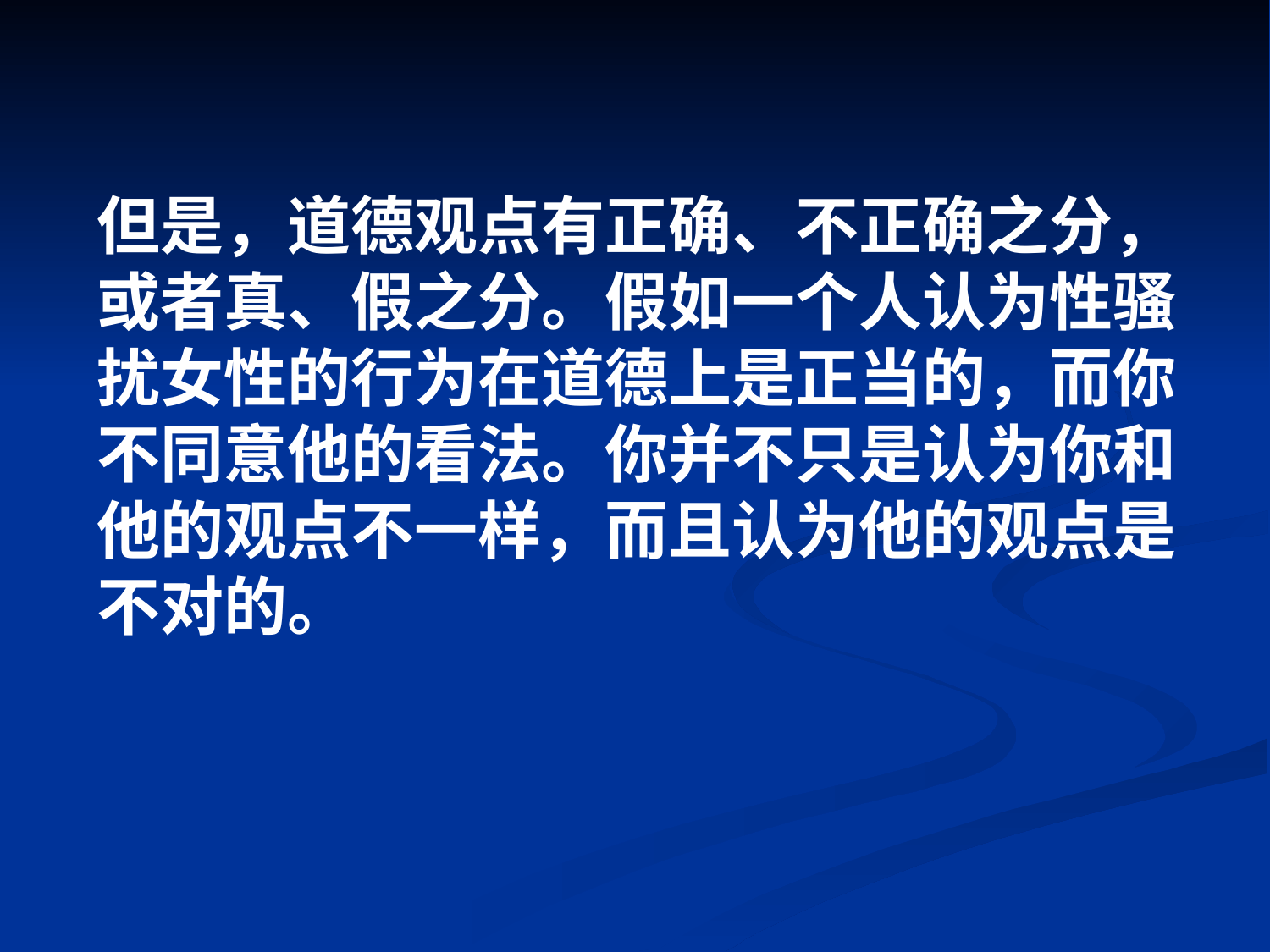

但是，道德观点有正确、不正确之分，或者真、假之分。假如一个人认为性骚扰女性的行为在道德上是正当的，而你不同意他的看法。你并不只是认为你和他的观点不一样，而且认为他的观点是不对的。